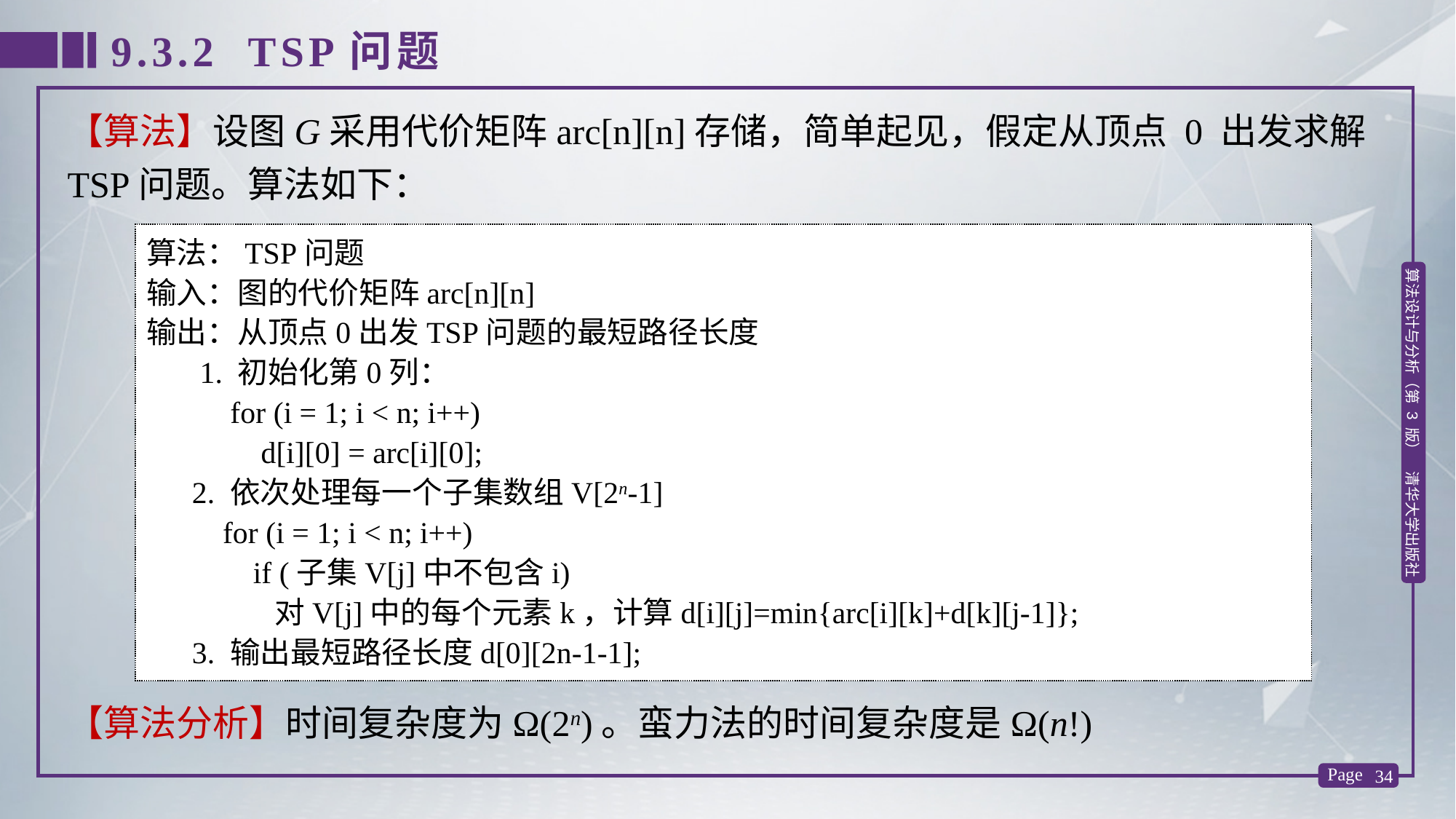

9.3.2  TSP问题
【算法】设图G采用代价矩阵arc[n][n]存储，简单起见，假定从顶点 0 出发求解TSP问题。算法如下：
算法：TSP问题
输入：图的代价矩阵arc[n][n]
输出：从顶点0出发TSP问题的最短路径长度
       1. 初始化第0列：
           for (i = 1; i < n; i++)
               d[i][0] = arc[i][0];
      2. 依次处理每一个子集数组V[2n-1]
          for (i = 1; i < n; i++)
              if (子集V[j]中不包含i)
                  对V[j]中的每个元素k，计算d[i][j]=min{arc[i][k]+d[k][j-1]};
      3. 输出最短路径长度d[0][2n-1-1];
【算法分析】时间复杂度为Ω(2n)。蛮力法的时间复杂度是Ω(n!)